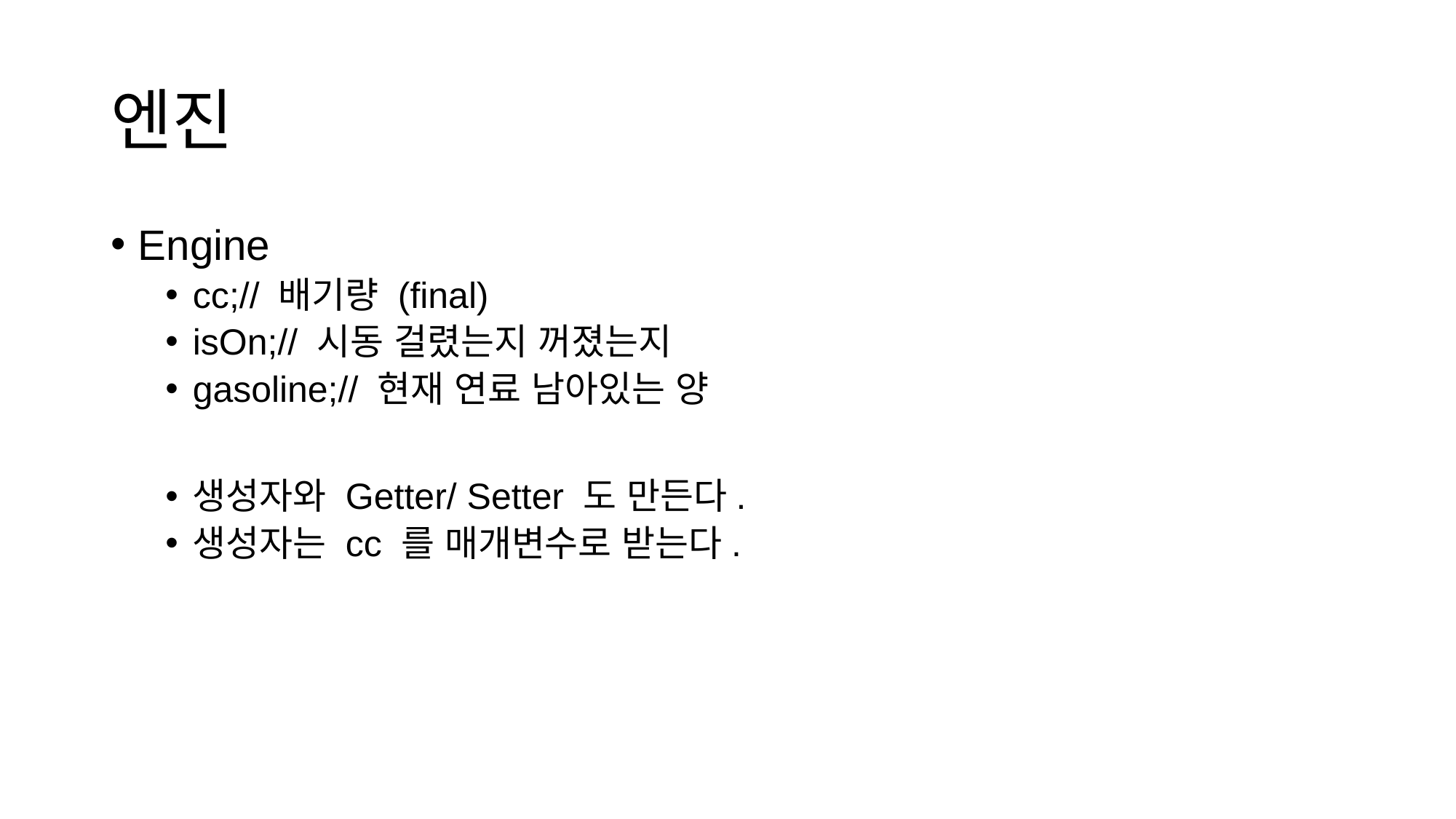

# 엔진
Engine
cc;// 배기량 (final)
isOn;// 시동 걸렸는지 꺼졌는지
gasoline;// 현재 연료 남아있는 양

생성자와 Getter/ Setter 도 만든다.
생성자는 cc 를 매개변수로 받는다.